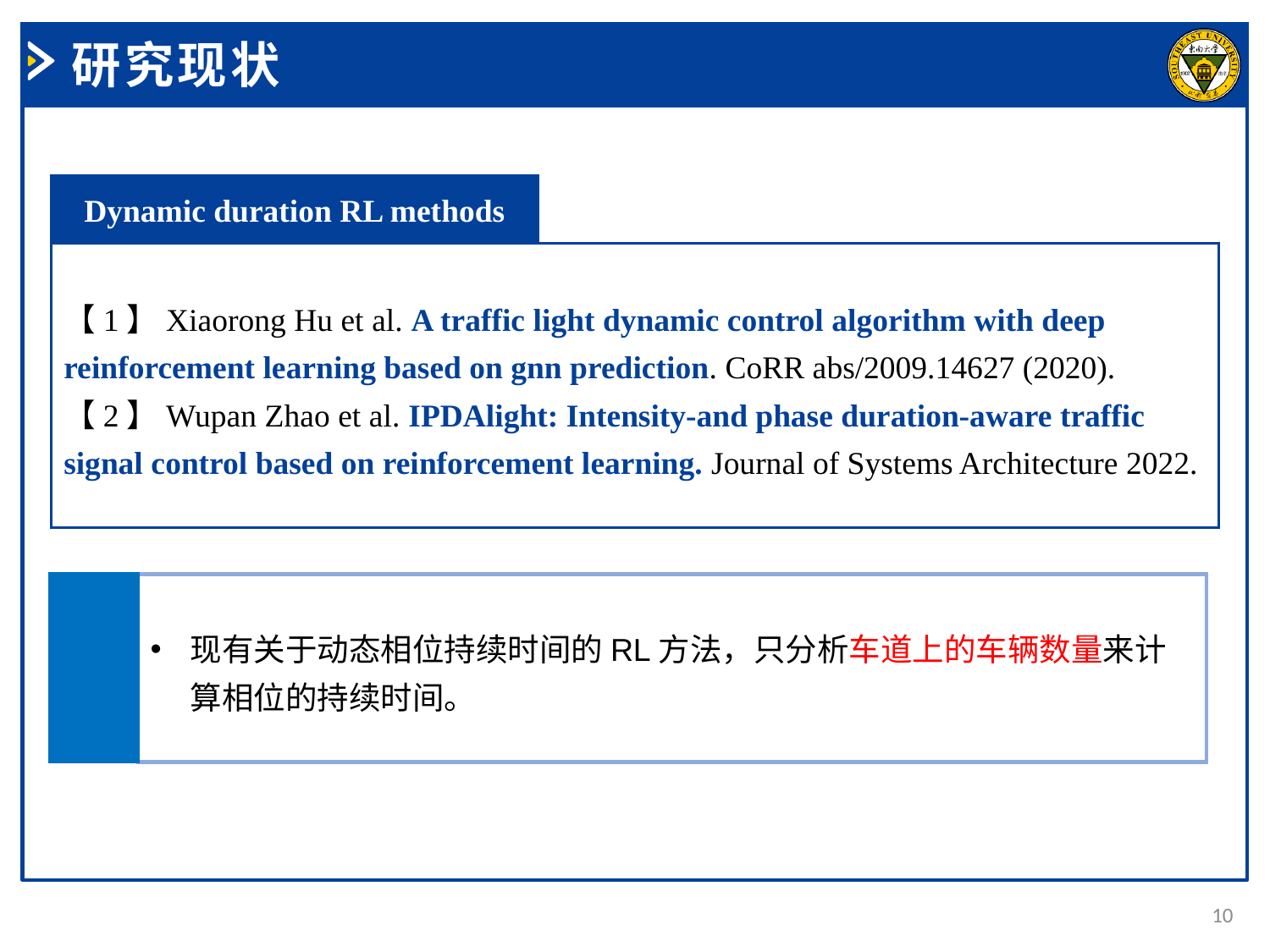

研究现状
Dynamic duration RL methods
【1】Xiaorong Hu et al. A traffic light dynamic control algorithm with deep reinforcement learning based on gnn prediction. CoRR abs/2009.14627 (2020).
【2】Wupan Zhao et al. IPDAlight: Intensity-and phase duration-aware traffic signal control based on reinforcement learning. Journal of Systems Architecture 2022.
现有关于动态相位持续时间的RL方法，只分析车道上的车辆数量来计算相位的持续时间。

10